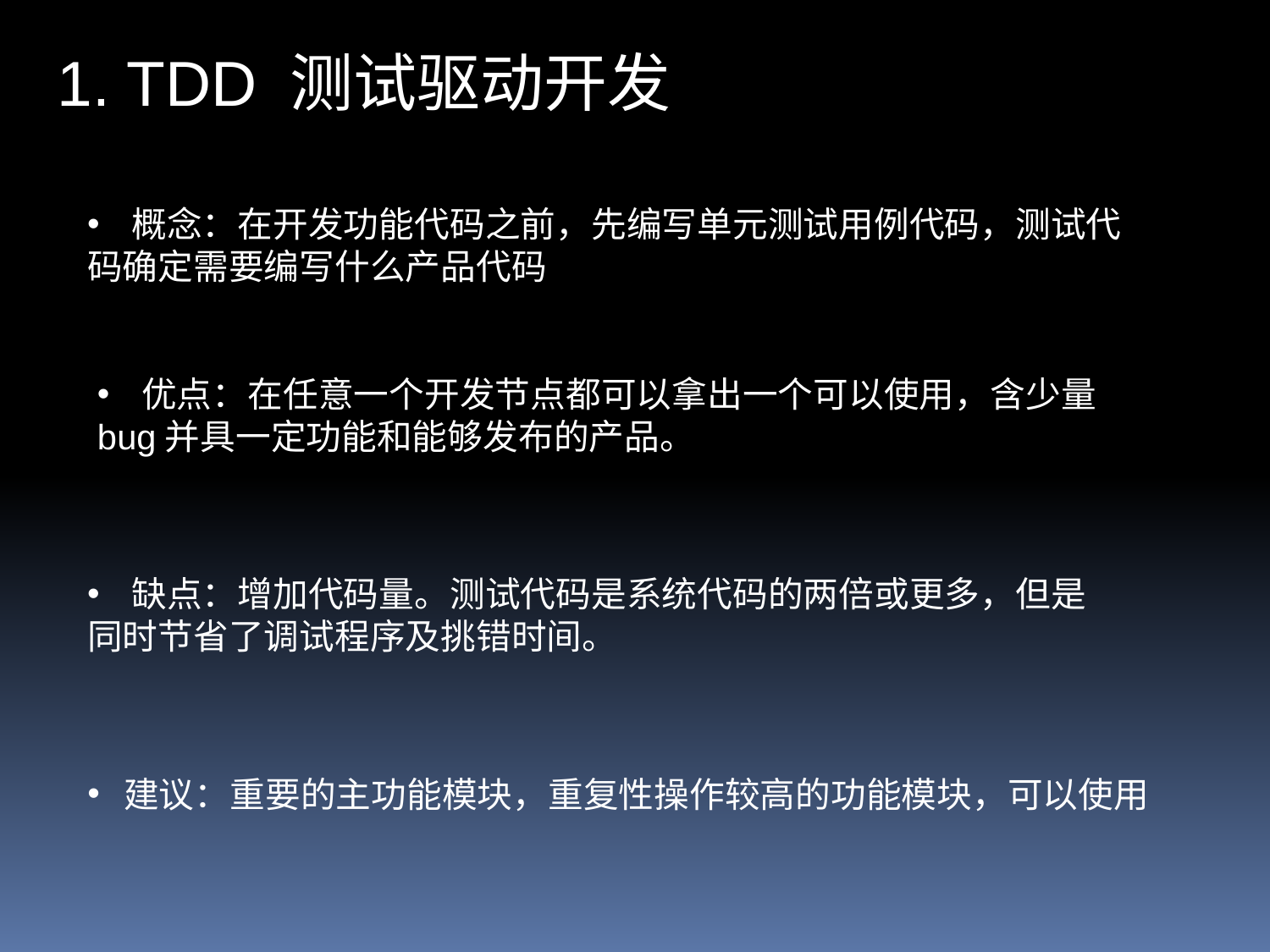

1. TDD 测试驱动开发
   概念：在开发功能代码之前，先编写单元测试用例代码，测试代码确定需要编写什么产品代码
   优点：在任意一个开发节点都可以拿出一个可以使用，含少量bug并具一定功能和能够发布的产品。
   缺点：增加代码量。测试代码是系统代码的两倍或更多，但是同时节省了调试程序及挑错时间。
  建议：重要的主功能模块，重复性操作较高的功能模块，可以使用